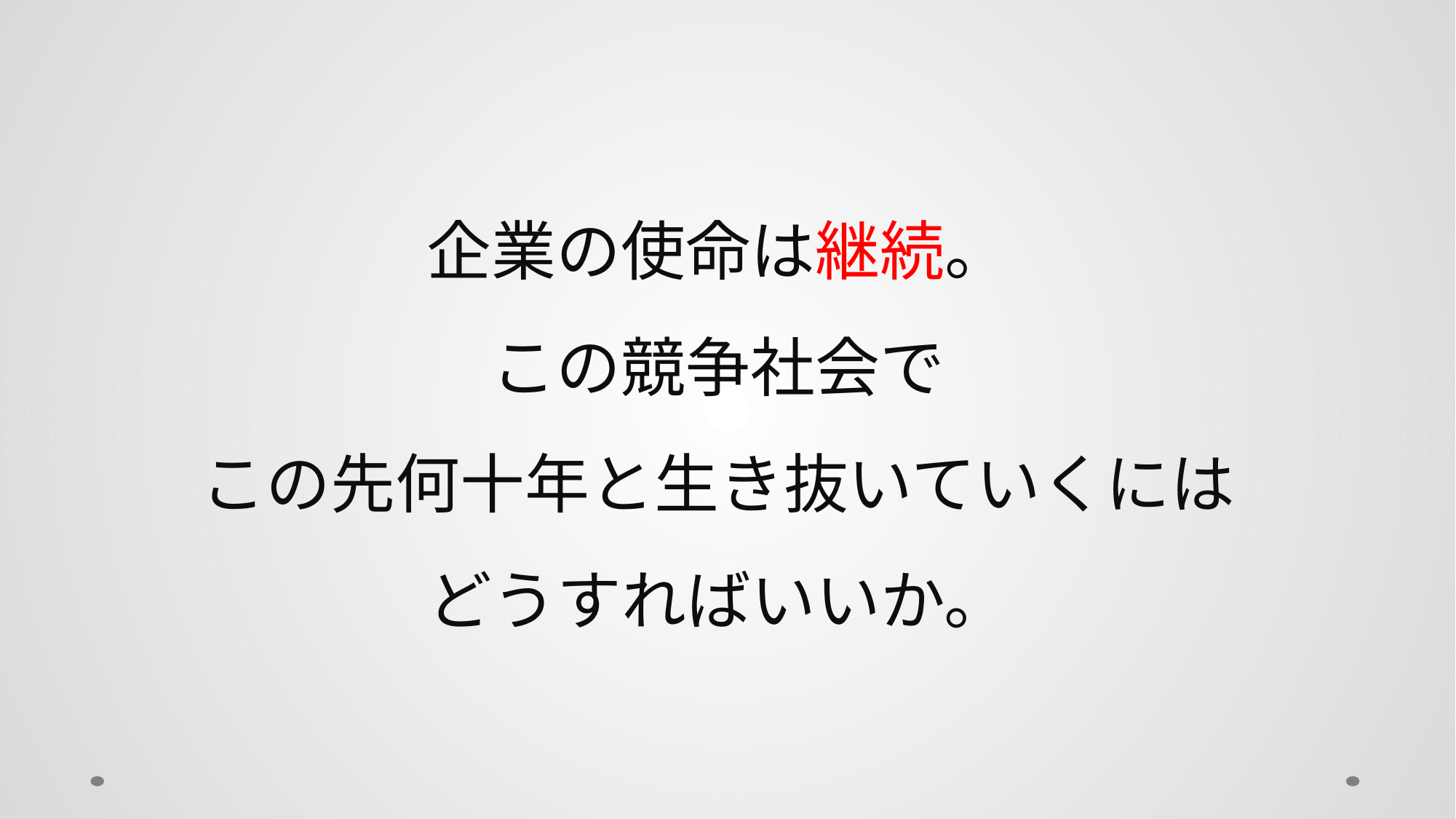

# 企業の使命は継続。 この競争社会で この先何十年と生き抜いていくには どうすればいいか。